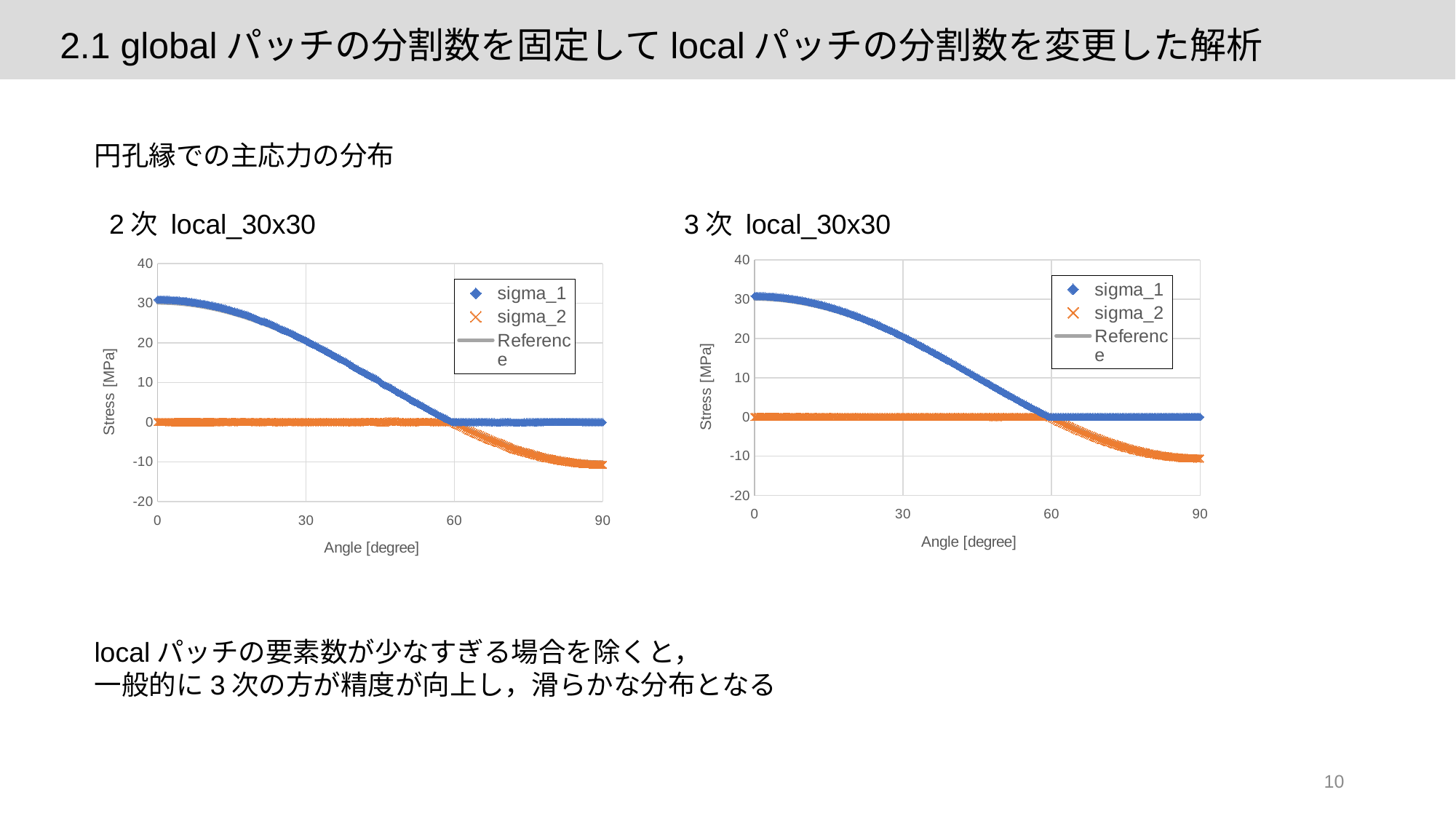

2.1 globalパッチの分割数を固定してlocalパッチの分割数を変更した解析

円孔縁での主応力の分布
2次 local_30x30
3次 local_30x30

### Chart

| Category |  |  |  |  |
|---|---|---|---|---|

### Chart

| Category |  |  |  |  |
|---|---|---|---|---|
localパッチの要素数が少なすぎる場合を除くと，
一般的に3次の方が精度が向上し，滑らかな分布となる
10